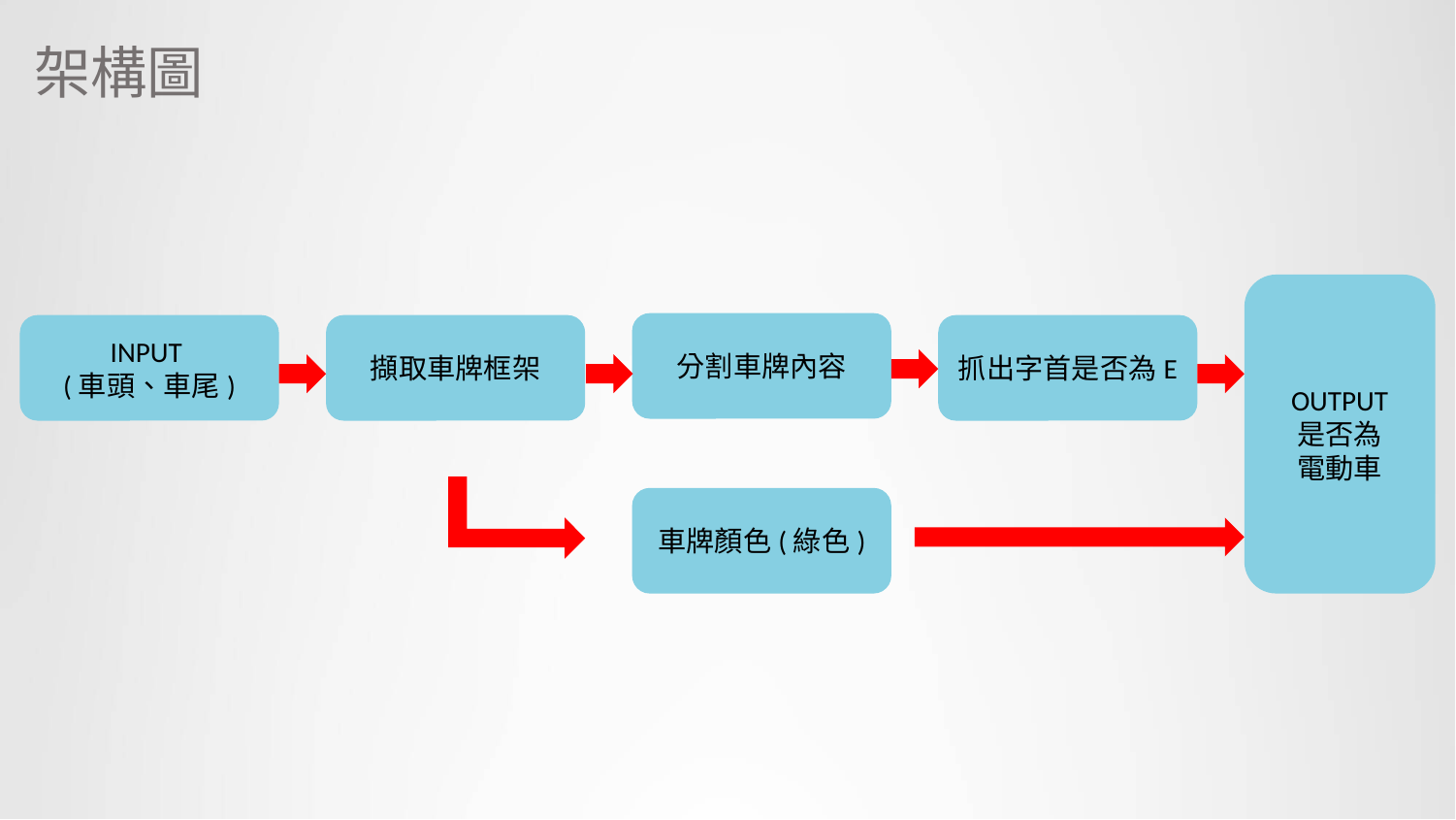

架構圖
OUTPUT
是否為
電動車
分割車牌內容
INPUT
(車頭、車尾)
擷取車牌框架
抓出字首是否為E

車牌顏色(綠色)